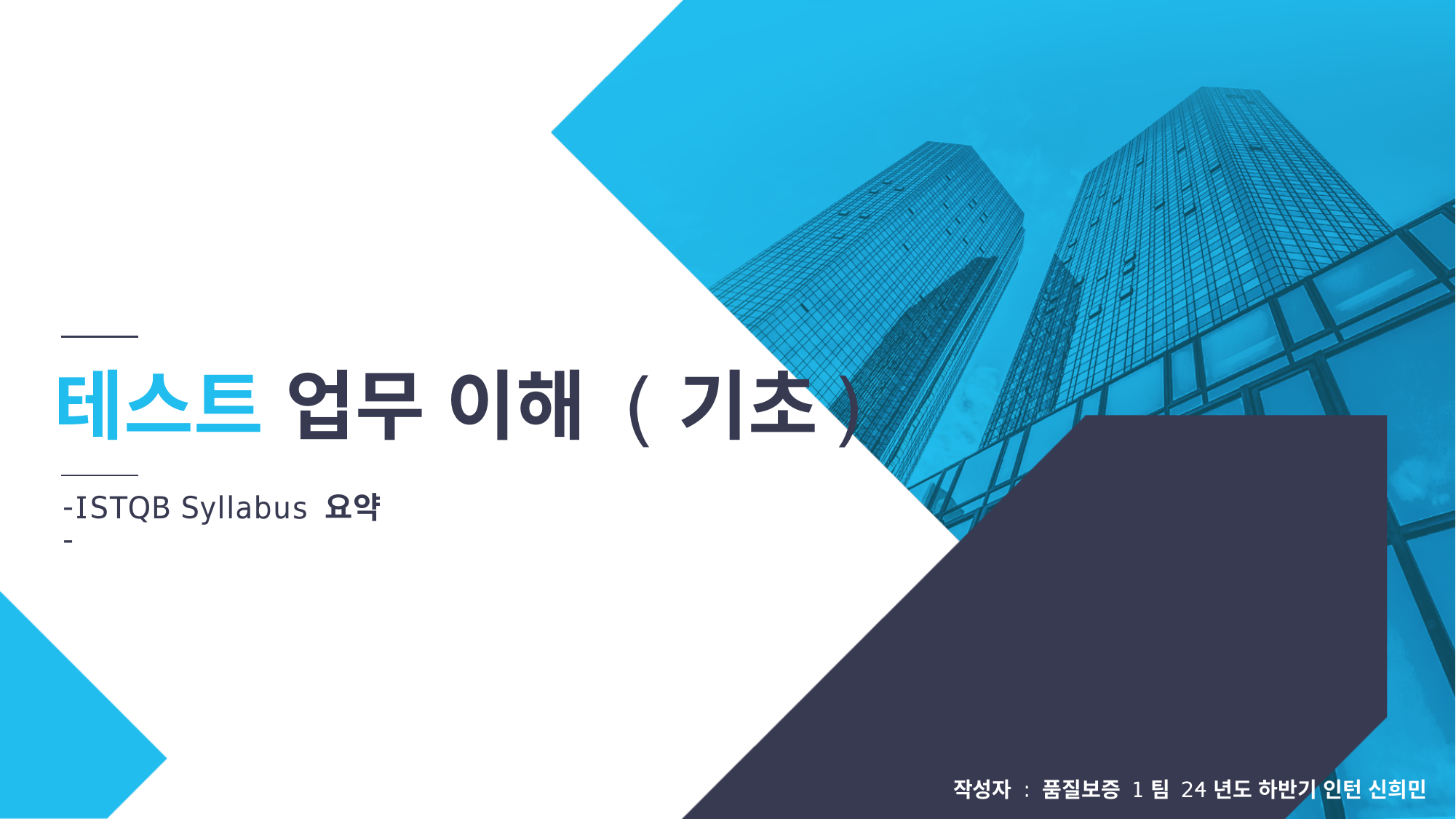

테스트 업무 이해 (기초)
-ISTQB Syllabus 요약-
작성자 : 품질보증 1팀 24년도 하반기 인턴 신희민